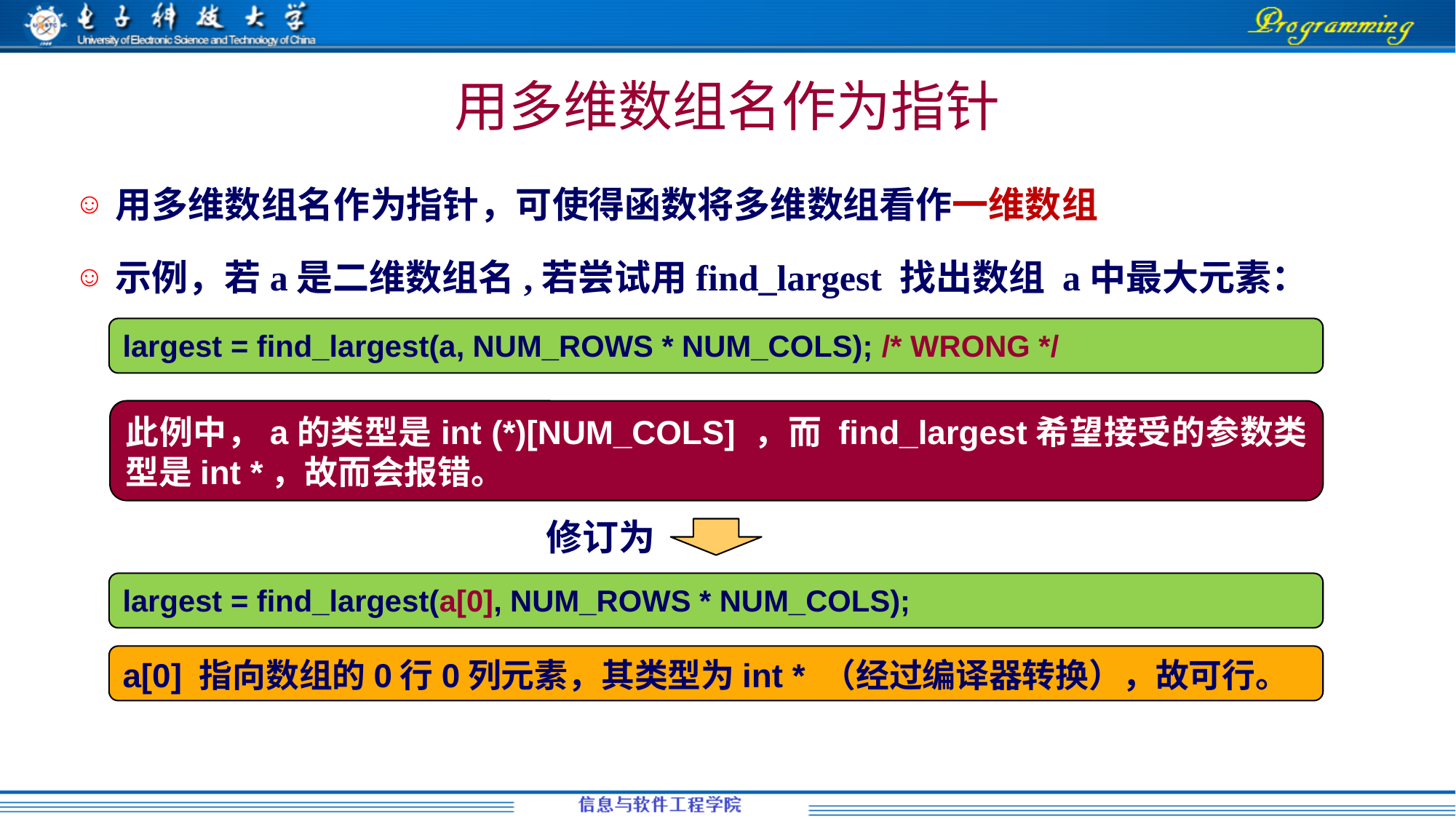

用多维数组名作为指针
用多维数组名作为指针，可使得函数将多维数组看作一维数组
示例，若a是二维数组名,若尝试用find_largest 找出数组 a中最大元素：

largest = find_largest(a, NUM_ROWS * NUM_COLS); /* WRONG */
此例中，a的类型是int (*)[NUM_COLS] ，而 find_largest希望接受的参数类型是int *，故而会报错。

修订为
largest = find_largest(a[0], NUM_ROWS * NUM_COLS);
a[0] 指向数组的0行0列元素，其类型为int * （经过编译器转换），故可行。